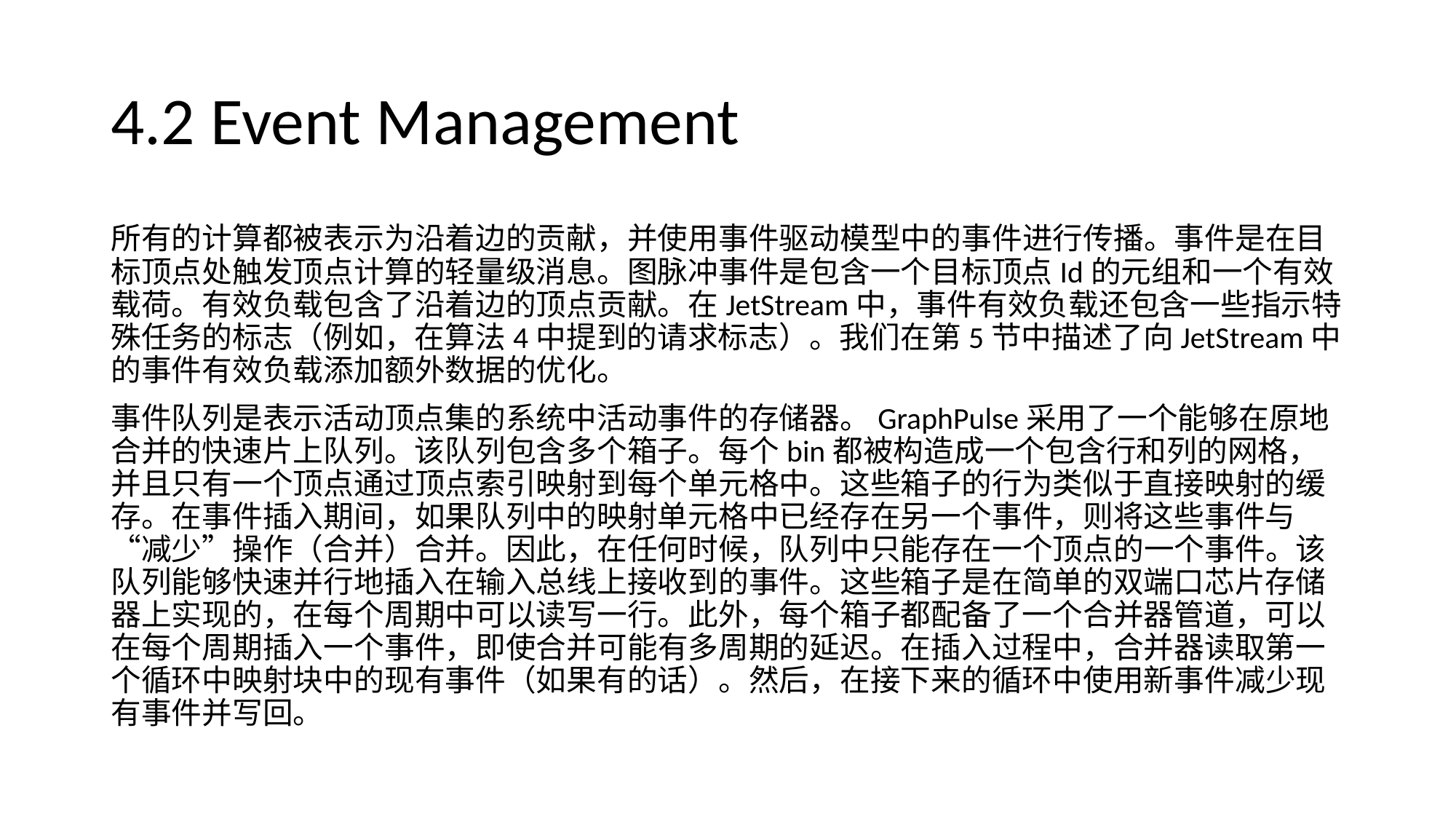

# 4.2 Event Management
所有的计算都被表示为沿着边的贡献，并使用事件驱动模型中的事件进行传播。事件是在目标顶点处触发顶点计算的轻量级消息。图脉冲事件是包含一个目标顶点Id的元组和一个有效载荷。有效负载包含了沿着边的顶点贡献。在JetStream中，事件有效负载还包含一些指示特殊任务的标志（例如，在算法4中提到的请求标志）。我们在第5节中描述了向JetStream中的事件有效负载添加额外数据的优化。
事件队列是表示活动顶点集的系统中活动事件的存储器。GraphPulse采用了一个能够在原地合并的快速片上队列。该队列包含多个箱子。每个bin都被构造成一个包含行和列的网格，并且只有一个顶点通过顶点索引映射到每个单元格中。这些箱子的行为类似于直接映射的缓存。在事件插入期间，如果队列中的映射单元格中已经存在另一个事件，则将这些事件与“减少”操作（合并）合并。因此，在任何时候，队列中只能存在一个顶点的一个事件。该队列能够快速并行地插入在输入总线上接收到的事件。这些箱子是在简单的双端口芯片存储器上实现的，在每个周期中可以读写一行。此外，每个箱子都配备了一个合并器管道，可以在每个周期插入一个事件，即使合并可能有多周期的延迟。在插入过程中，合并器读取第一个循环中映射块中的现有事件（如果有的话）。然后，在接下来的循环中使用新事件减少现有事件并写回。